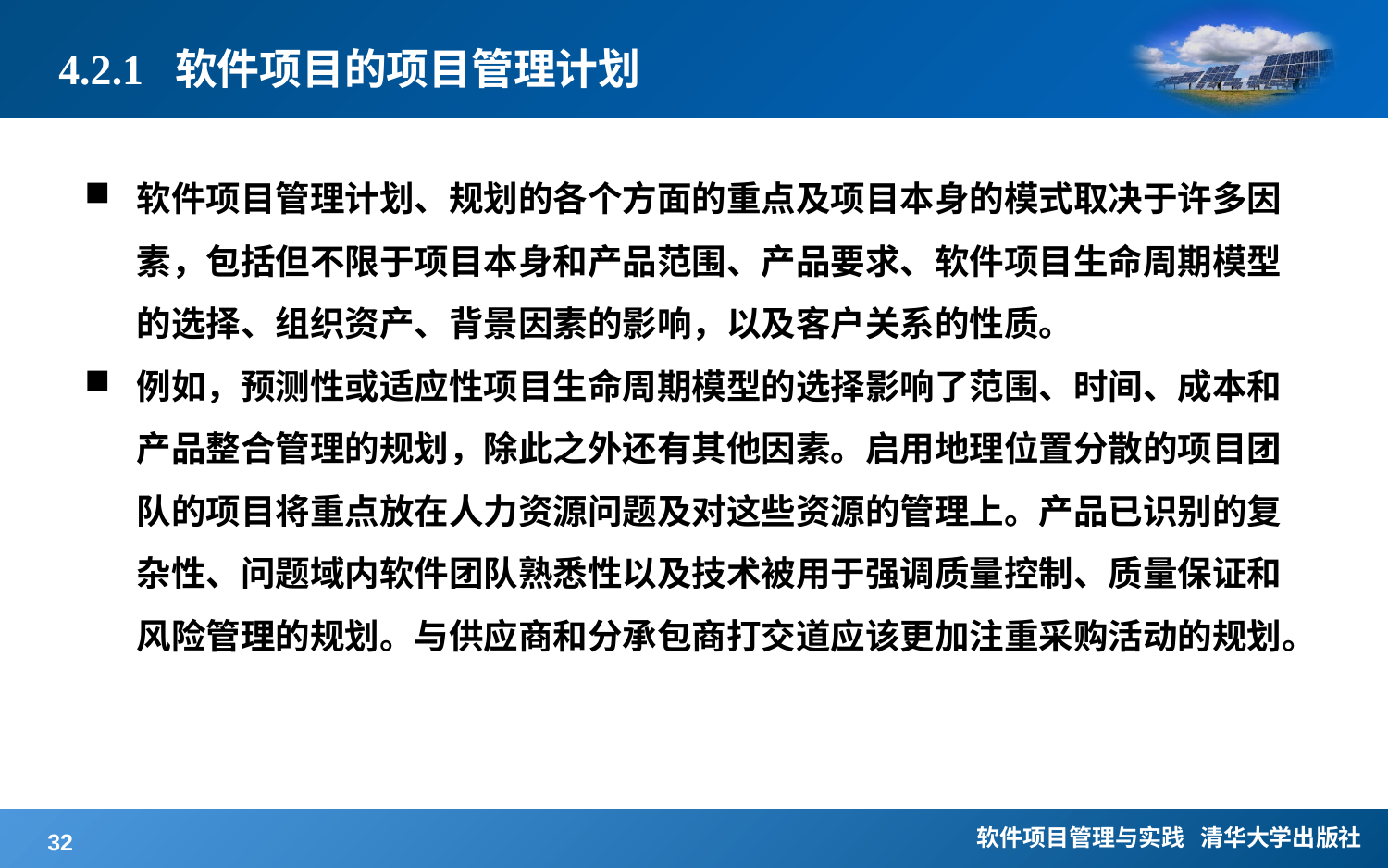

# 4.2.1  软件项目的项目管理计划
软件项目管理计划、规划的各个方面的重点及项目本身的模式取决于许多因素，包括但不限于项目本身和产品范围、产品要求、软件项目生命周期模型的选择、组织资产、背景因素的影响，以及客户关系的性质。
例如，预测性或适应性项目生命周期模型的选择影响了范围、时间、成本和产品整合管理的规划，除此之外还有其他因素。启用地理位置分散的项目团队的项目将重点放在人力资源问题及对这些资源的管理上。产品已识别的复杂性、问题域内软件团队熟悉性以及技术被用于强调质量控制、质量保证和风险管理的规划。与供应商和分承包商打交道应该更加注重采购活动的规划。